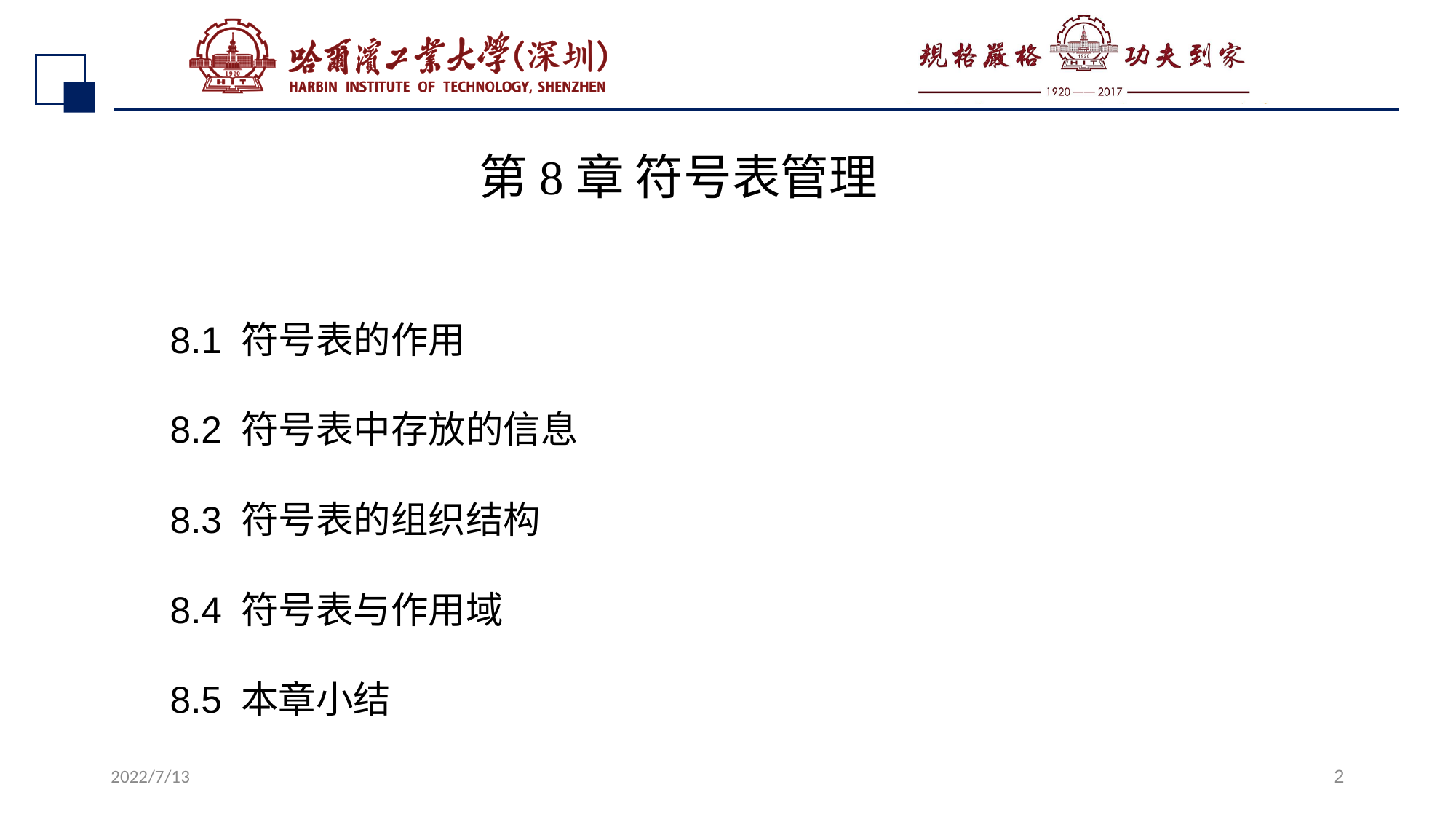

# 第8章 符号表管理
8.1 符号表的作用
8.2 符号表中存放的信息
8.3 符号表的组织结构
8.4 符号表与作用域
8.5 本章小结
2022/7/13
2